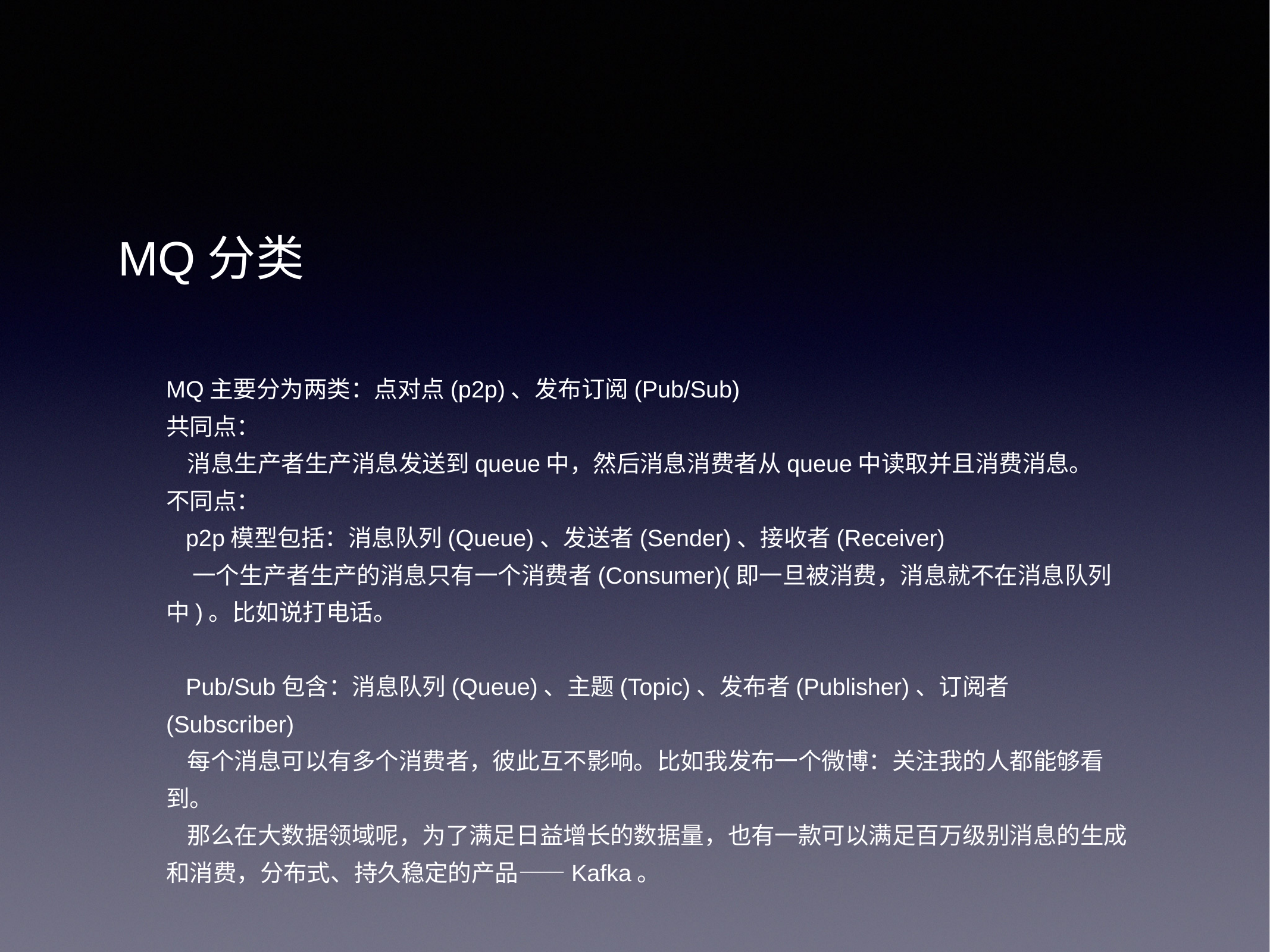

# MQ分类
MQ主要分为两类：点对点(p2p)、发布订阅(Pub/Sub)
共同点：
   消息生产者生产消息发送到queue中，然后消息消费者从queue中读取并且消费消息。
不同点：
   p2p模型包括：消息队列(Queue)、发送者(Sender)、接收者(Receiver)
    一个生产者生产的消息只有一个消费者(Consumer)(即一旦被消费，消息就不在消息队列中)。比如说打电话。

   Pub/Sub包含：消息队列(Queue)、主题(Topic)、发布者(Publisher)、订阅者(Subscriber)
   每个消息可以有多个消费者，彼此互不影响。比如我发布一个微博：关注我的人都能够看到。
   那么在大数据领域呢，为了满足日益增长的数据量，也有一款可以满足百万级别消息的生成和消费，分布式、持久稳定的产品——Kafka。